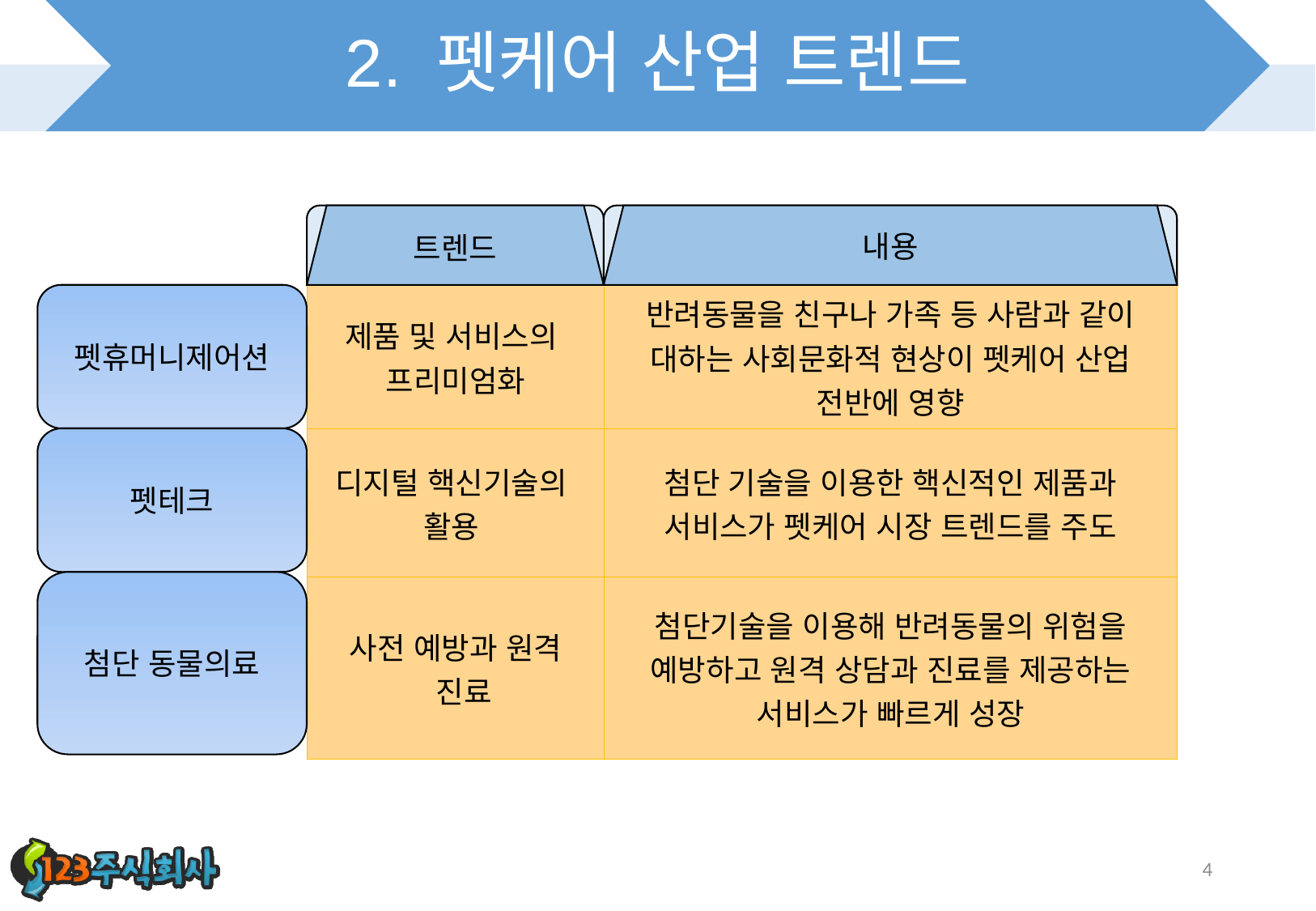

# 2. 펫케어 산업 트렌드

트렌드

내용
펫휴머니제어션
| 제품 및 서비스의 프리미엄화 | 반려동물을 친구나 가족 등 사람과 같이 대하는 사회문화적 현상이 펫케어 산업 전반에 영향 |
| --- | --- |
| 디지털 핵신기술의 활용 | 첨단 기술을 이용한 핵신적인 제품과 서비스가 펫케어 시장 트렌드를 주도 |
| 사전 예방과 원격 진료 | 첨단기술을 이용해 반려동물의 위험을 예방하고 원격 상담과 진료를 제공하는 서비스가 빠르게 성장 |
펫테크
첨단 동물의료
4